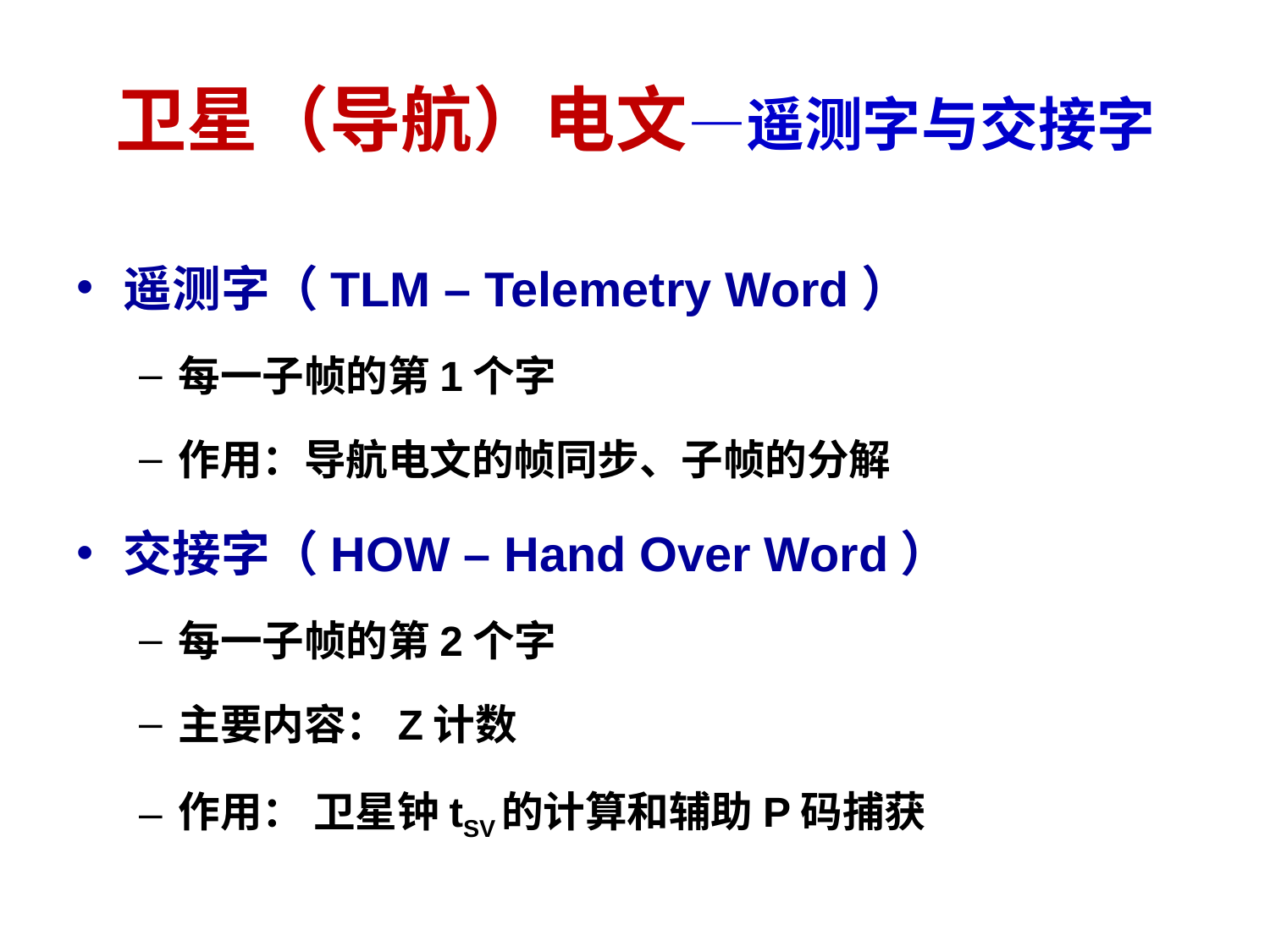

# 卫星（导航）电文—遥测字与交接字
遥测字（TLM – Telemetry Word）
每一子帧的第1个字
作用：导航电文的帧同步、子帧的分解
交接字（HOW – Hand Over Word）
每一子帧的第2个字
主要内容：Z计数
作用： 卫星钟tSV的计算和辅助P码捕获